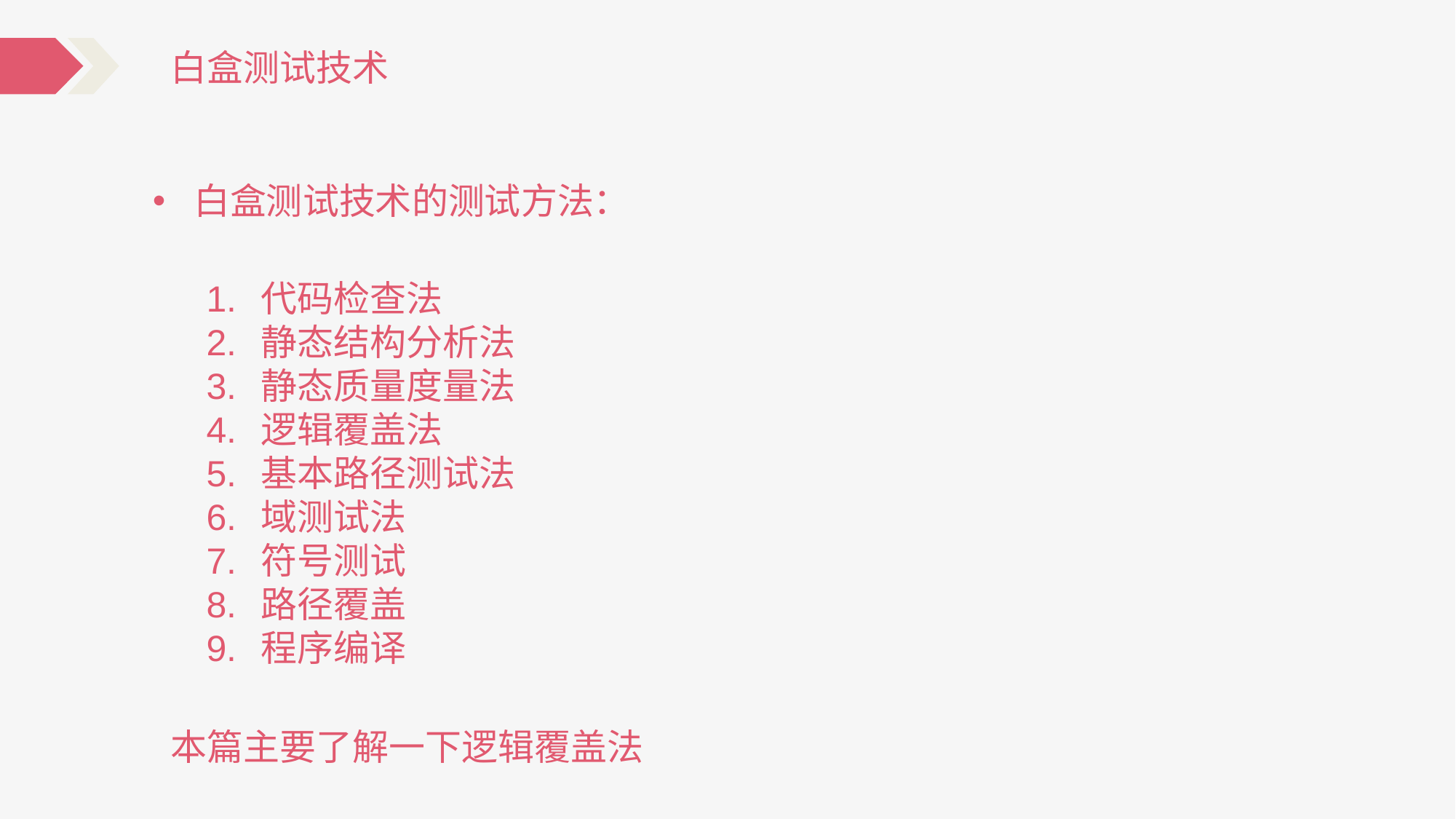

白盒测试技术
白盒测试技术的测试方法：
代码检查法
静态结构分析法
静态质量度量法
逻辑覆盖法
基本路径测试法
域测试法
符号测试
路径覆盖
程序编译
本篇主要了解一下逻辑覆盖法